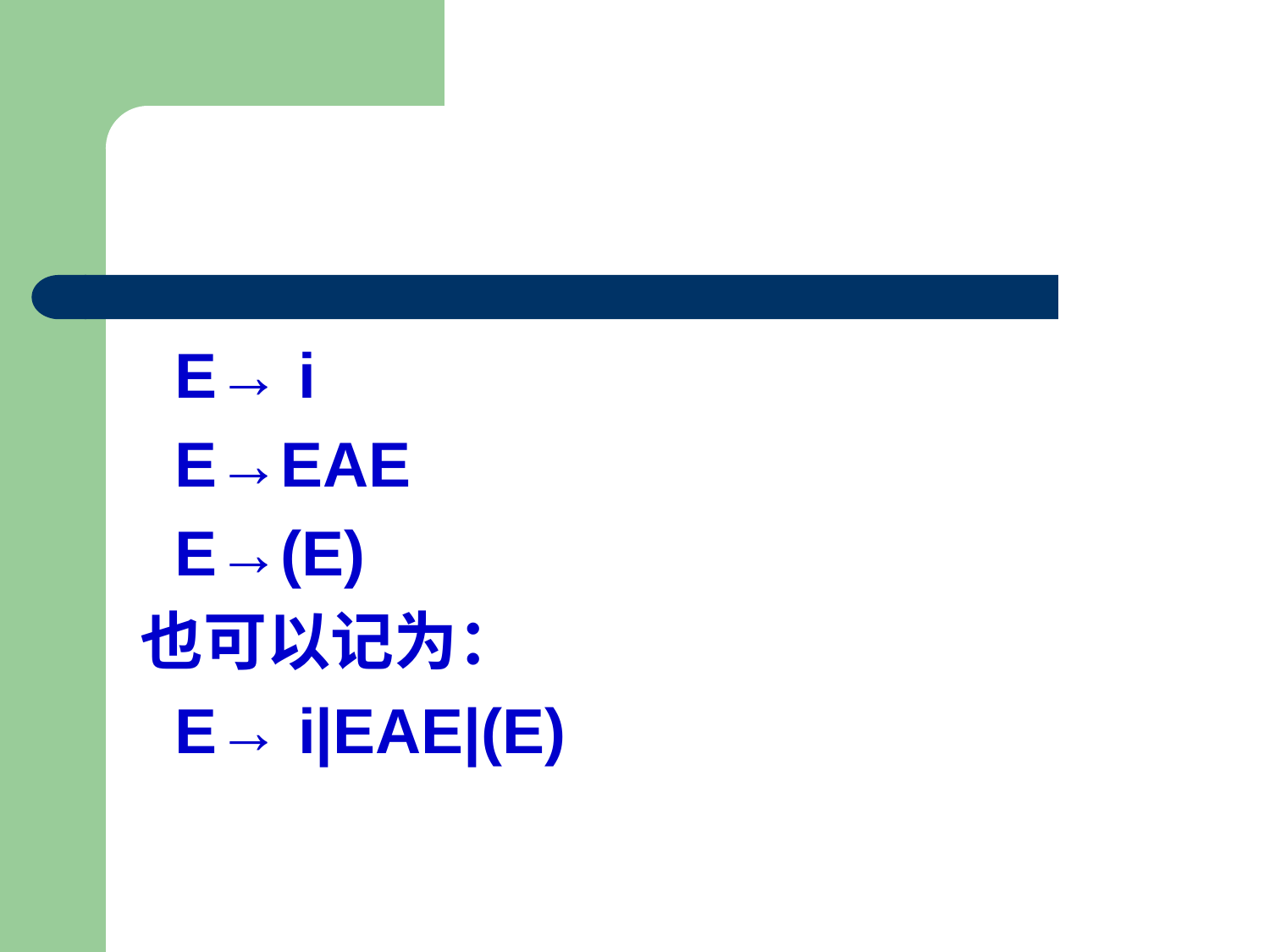

#
  E→ i
  E→EAE
  E→(E)
也可以记为：
  E→ i|EAE|(E)